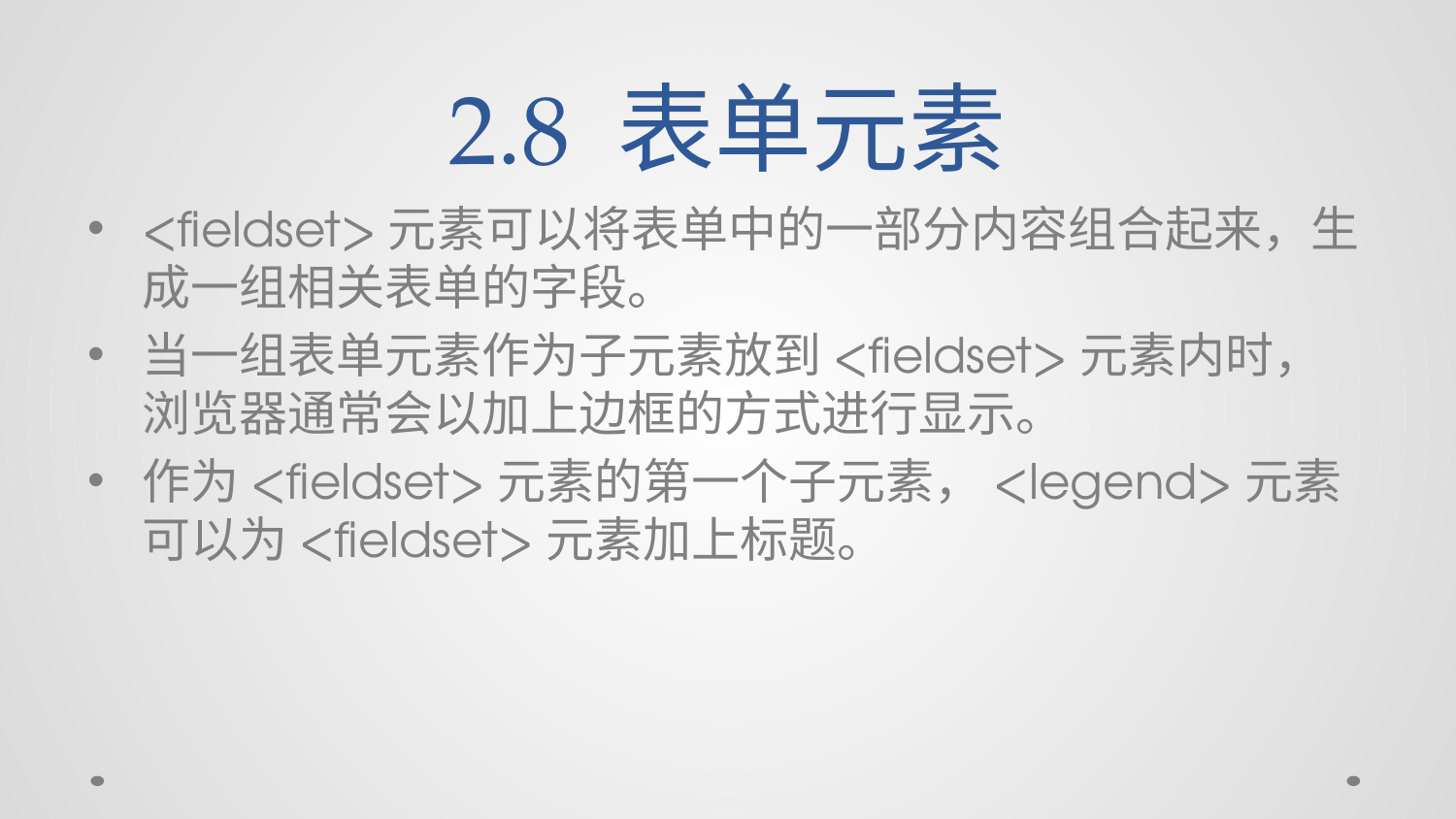

# 2.8 表单元素
<fieldset>元素可以将表单中的一部分内容组合起来，生成一组相关表单的字段。
当一组表单元素作为子元素放到<fieldset>元素内时，浏览器通常会以加上边框的方式进行显示。
作为<fieldset>元素的第一个子元素，<legend>元素可以为<fieldset>元素加上标题。